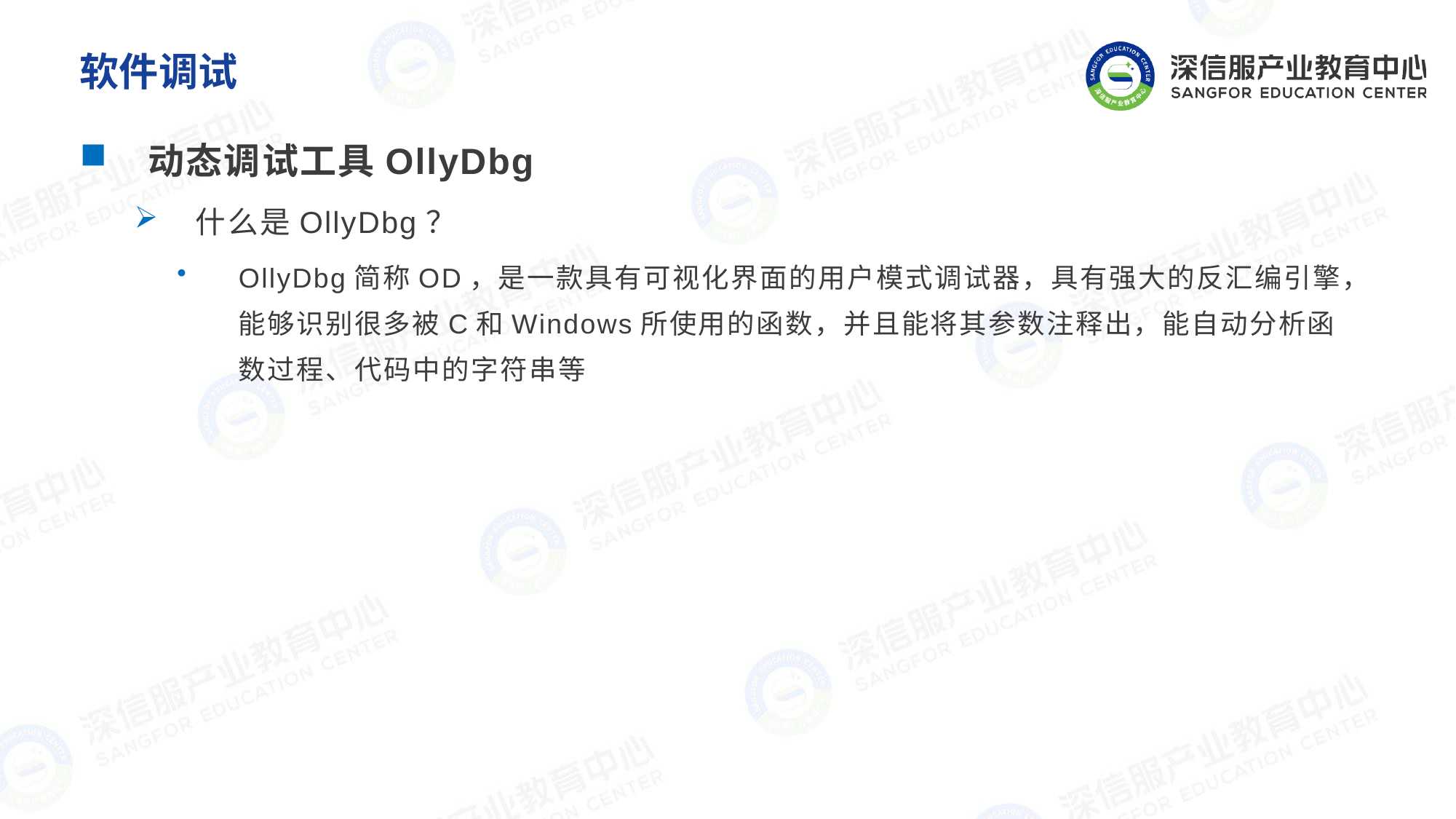

# 软件调试
动态调试工具OllyDbg
什么是OllyDbg？
OllyDbg简称OD，是一款具有可视化界面的用户模式调试器，具有强大的反汇编引擎，
能够识别很多被C和Windows所使用的函数，并且能将其参数注释出，能自动分析函
数过程、代码中的字符串等